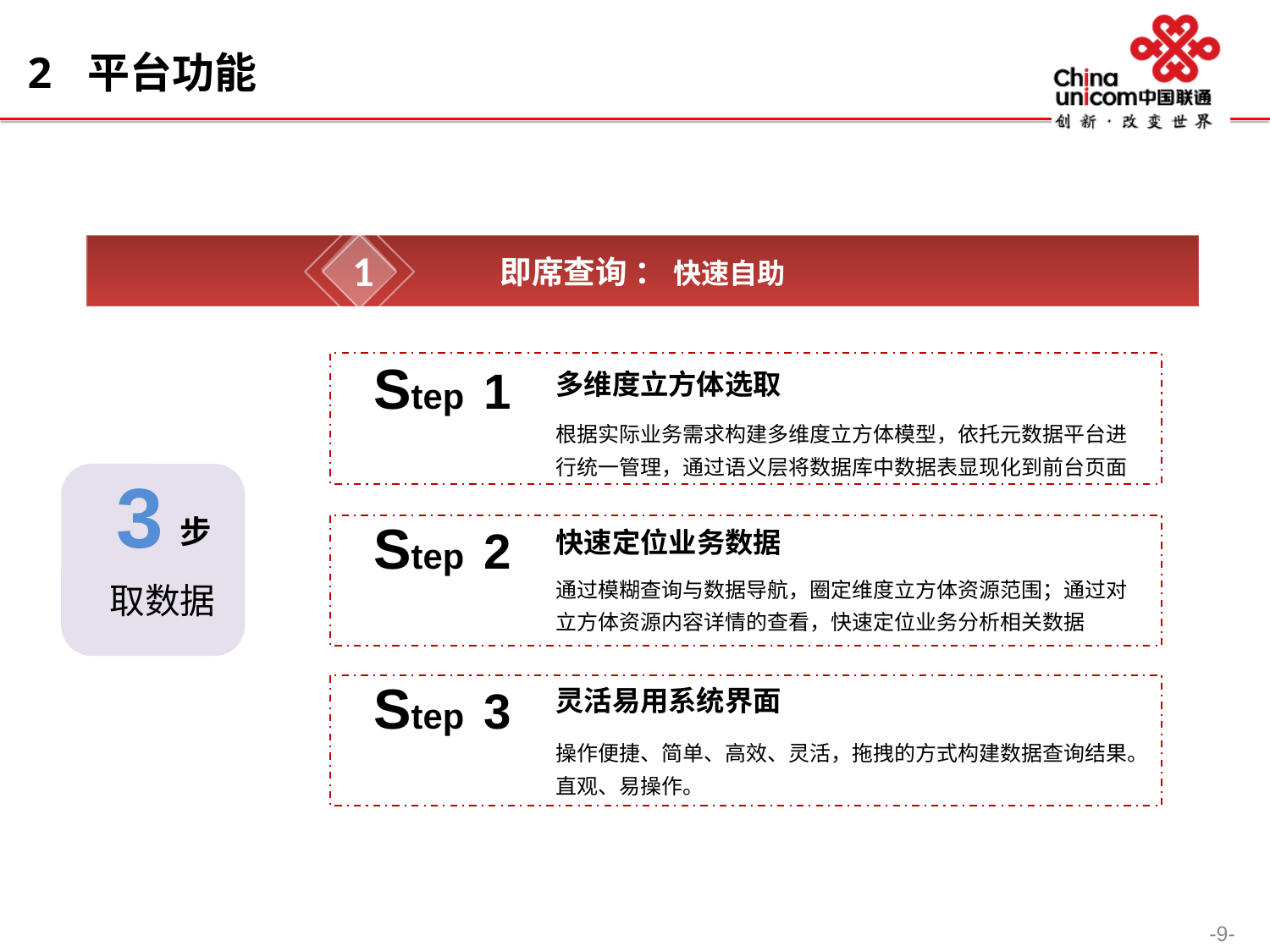

2 平台功能

1
即席查询 ： 快速自助
Step  1

多维度立方体选取

根据实际业务需求构建多维度立方体模型，依托元数据平台进行统一管理，通过语义层将数据库中数据表显现化到前台页面
3

步
Step  2

快速定位业务数据

通过模糊查询与数据导航，圈定维度立方体资源范围；通过对立方体资源内容详情的查看，快速定位业务分析相关数据
取数据
Step  3

灵活易用系统界面

操作便捷、简单、高效、灵活，拖拽的方式构建数据查询结果。直观、易操作。
-9-